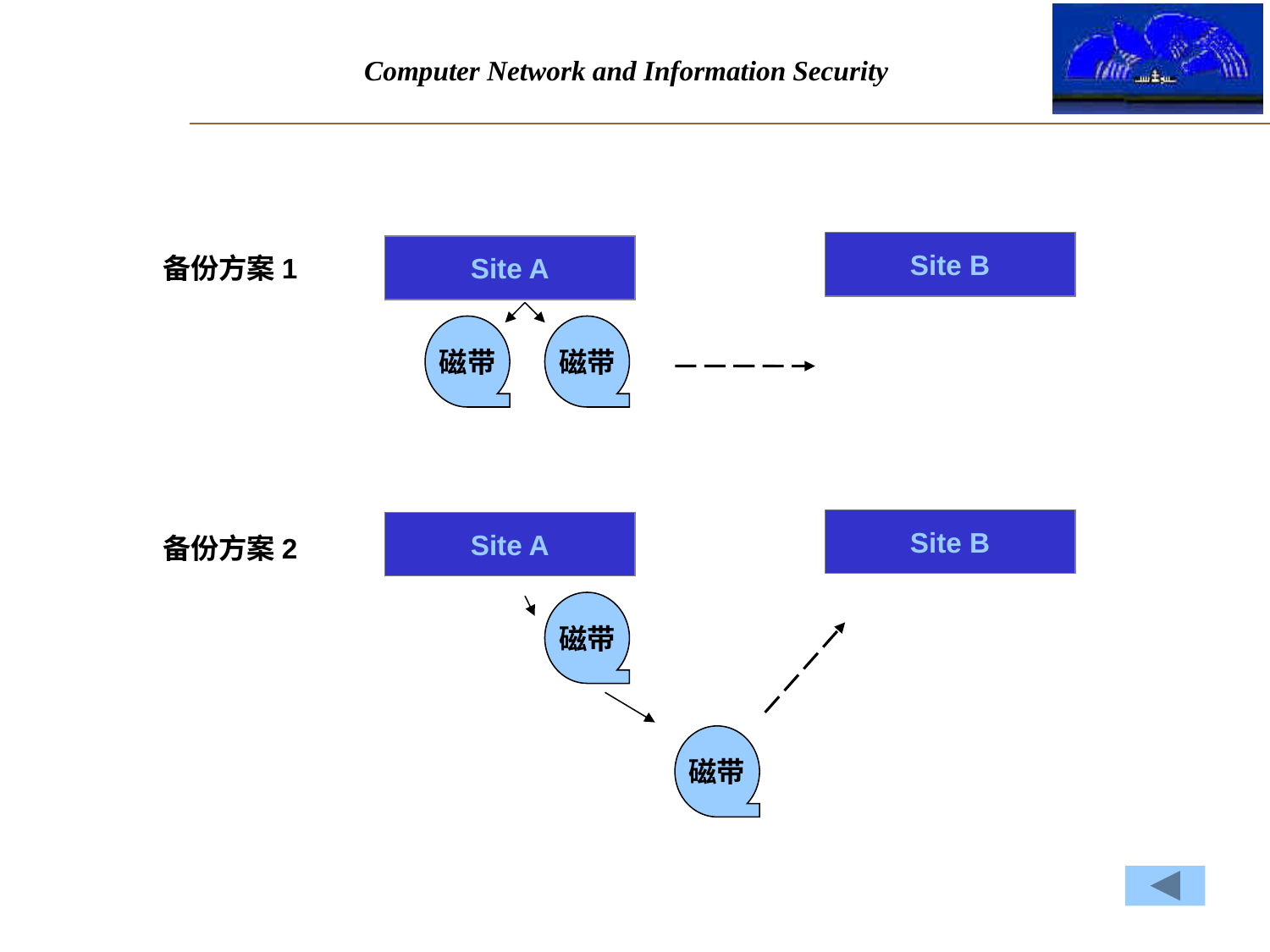

Site B
Site A
备份方案1

磁带
磁带

Site B
Site A
备份方案2
磁带

磁带